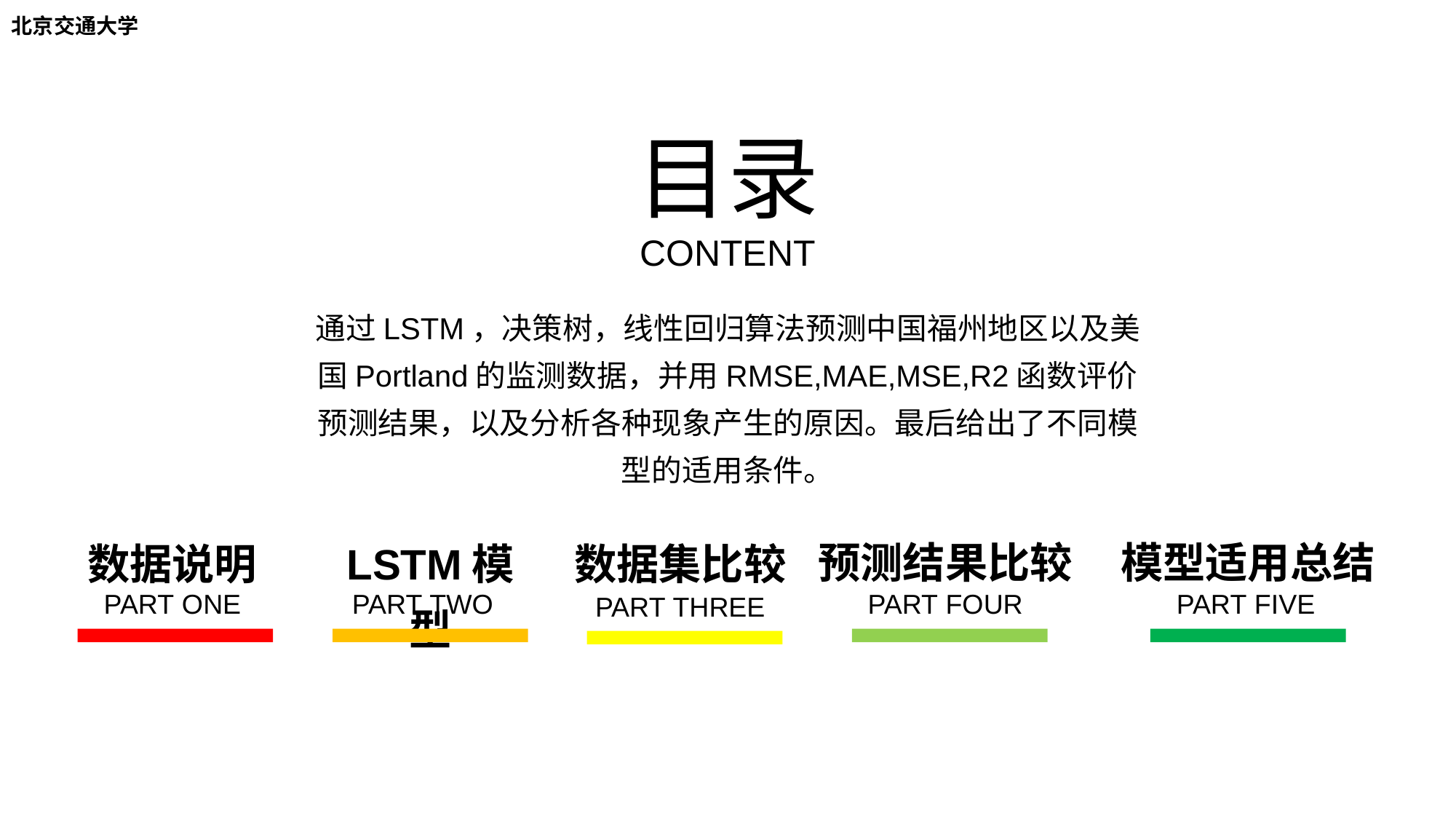

北京交通大学
目录
CONTENT
通过LSTM，决策树，线性回归算法预测中国福州地区以及美国Portland的监测数据，并用RMSE,MAE,MSE,R2函数评价预测结果，以及分析各种现象产生的原因。最后给出了不同模型的适用条件。
预测结果比较
模型适用总结
数据说明
LSTM模型
数据集比较
PART ONE
PART TWO
PART FOUR
PART FIVE
PART THREE